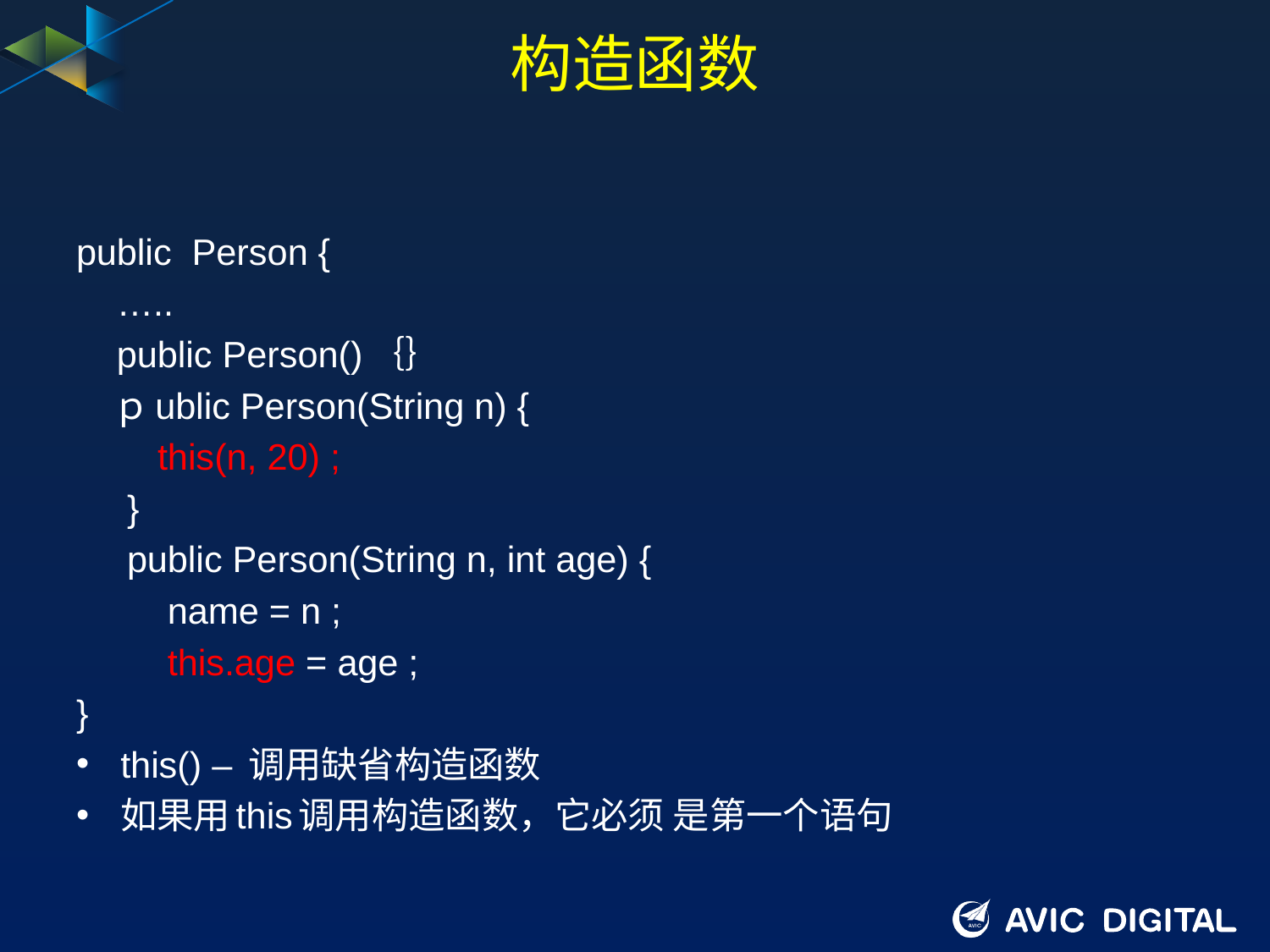

# 构造函数
public  Person {
    …..
    public Person()｛｝
　ｐublic Person(String n) {
        this(n, 20) ;
     }
     public Person(String n, int age) {
         name = n ;
         this.age = age ;
}
this() – 调用缺省构造函数
如果用this调用构造函数，它必须 是第一个语句